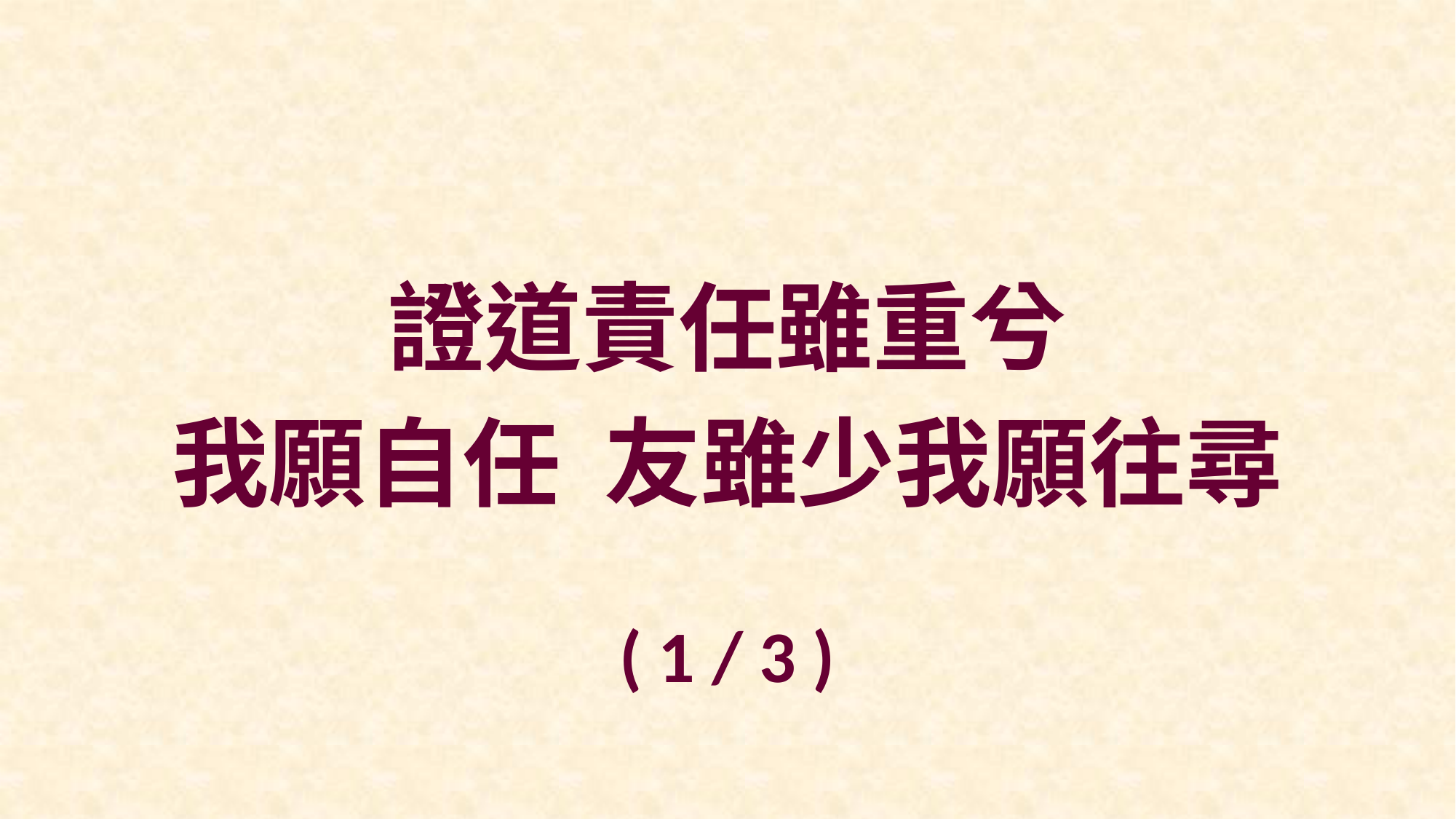

證道責任雖重兮
我願自任  友雖少我願往尋
( 1 / 3 )